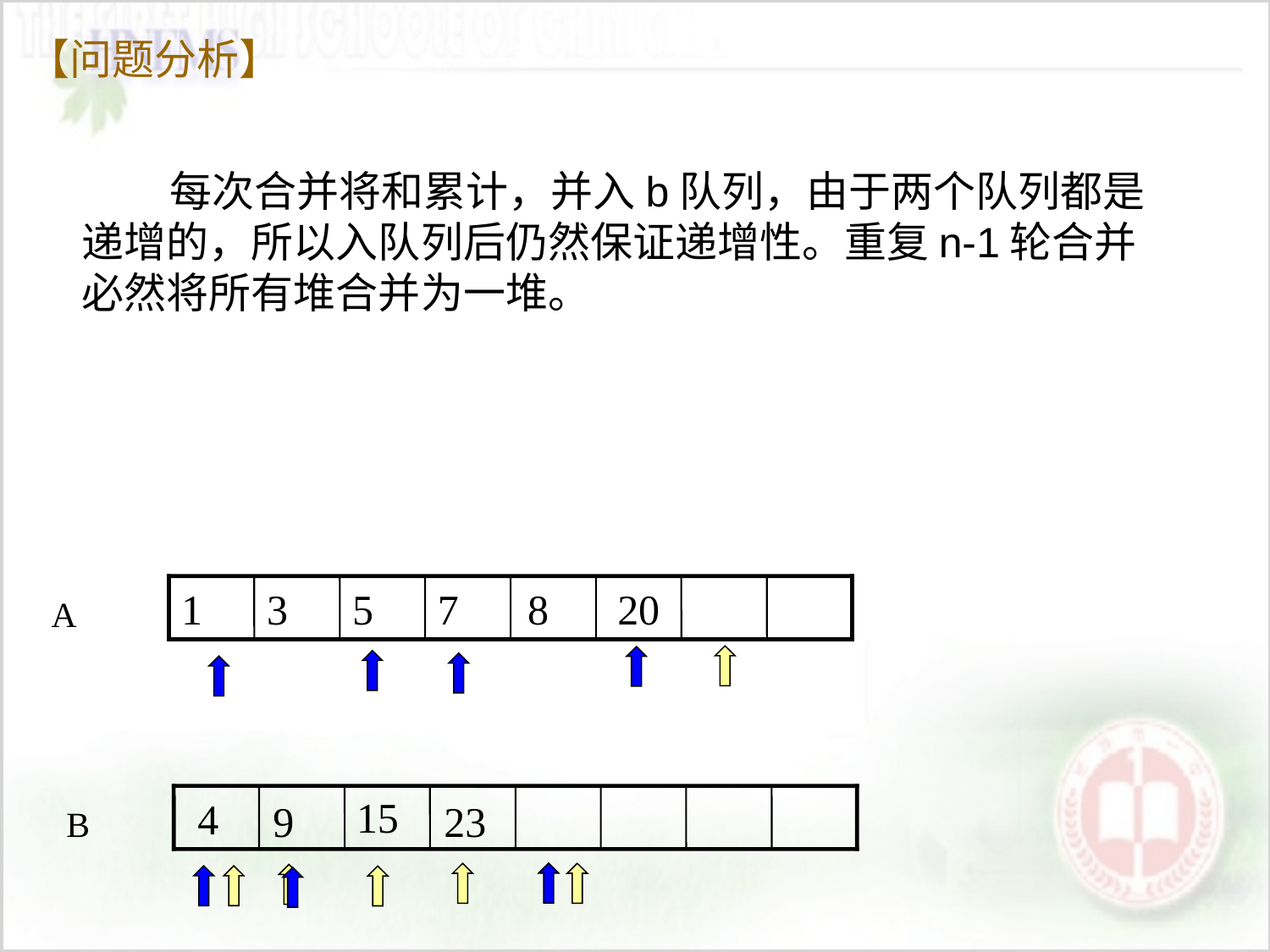

# 【问题分析】
每次合并将和累计，并入b队列，由于两个队列都是递增的，所以入队列后仍然保证递增性。重复n-1轮合并必然将所有堆合并为一堆。
1

3
5
7
8
20
A

15

4
9
23
B